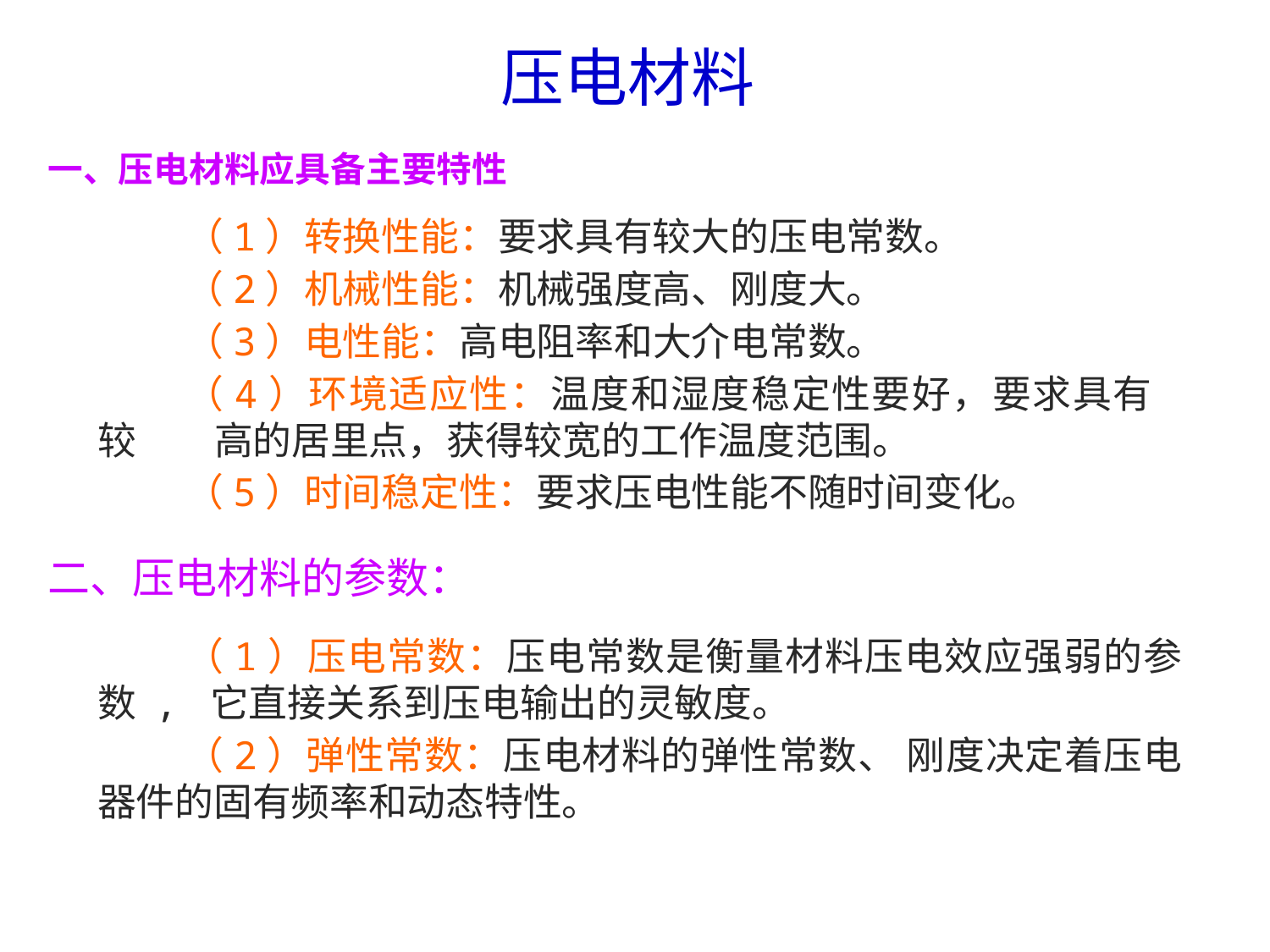

压电材料
一、压电材料应具备主要特性
（1）转换性能：要求具有较大的压电常数。
（2）机械性能：机械强度高、刚度大。
（3）电性能：高电阻率和大介电常数。
（4）环境适应性：温度和湿度稳定性要好，要求具有较         高的居里点，获得较宽的工作温度范围。
（5）时间稳定性：要求压电性能不随时间变化。
二、压电材料的参数：
（1）压电常数：压电常数是衡量材料压电效应强弱的参数 , 它直接关系到压电输出的灵敏度。
（2）弹性常数：压电材料的弹性常数、 刚度决定着压电器件的固有频率和动态特性。